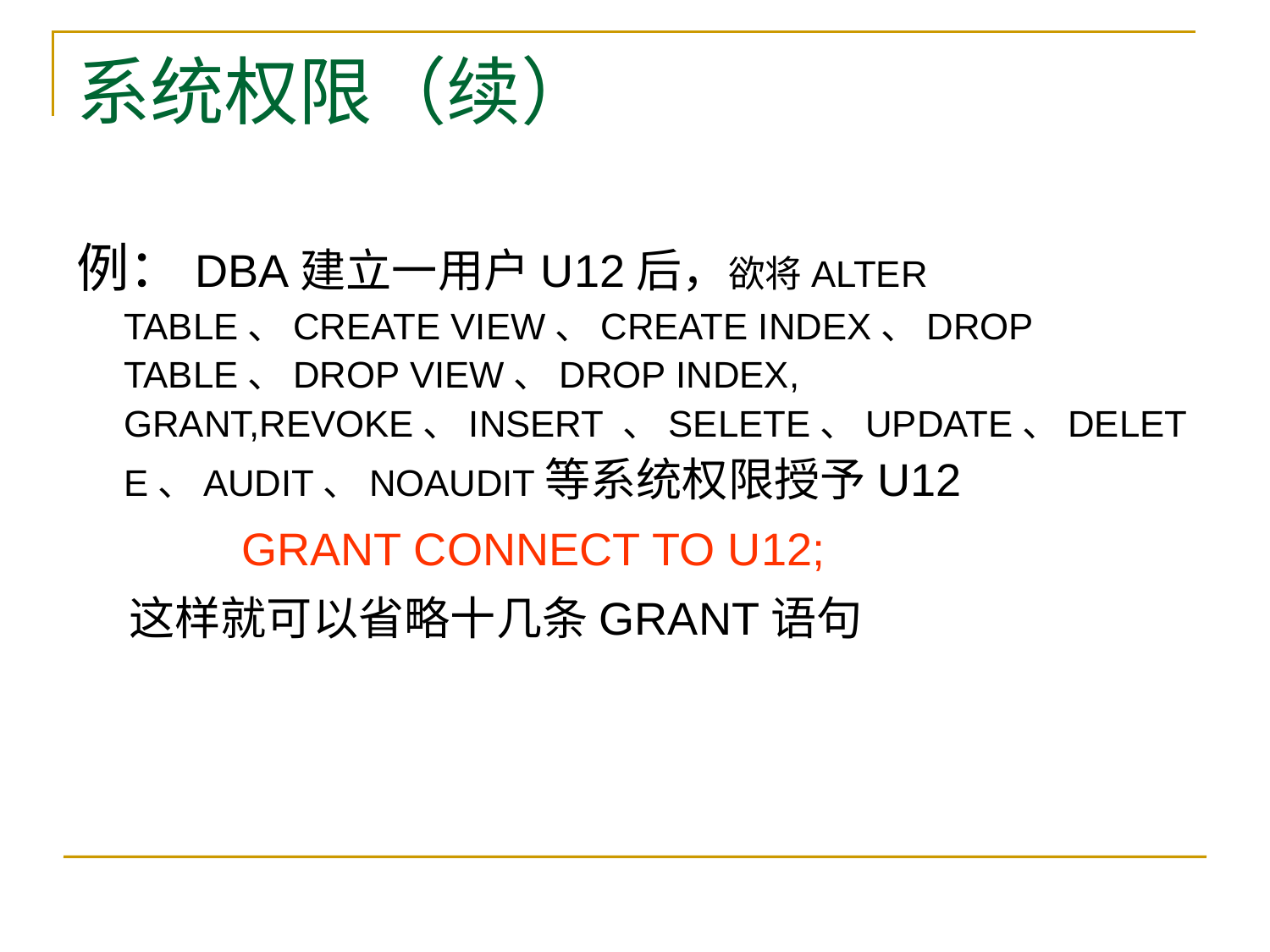

# 系统权限（续）
例：DBA建立一用户U12后，欲将ALTER TABLE、CREATE VIEW、CREATE INDEX、DROP TABLE、DROP VIEW、DROP INDEX, GRANT,REVOKE、INSERT 、SELETE、UPDATE、DELETE、AUDIT、NOAUDIT等系统权限授予U12
　　      GRANT CONNECT TO U12;
    这样就可以省略十几条GRANT语句